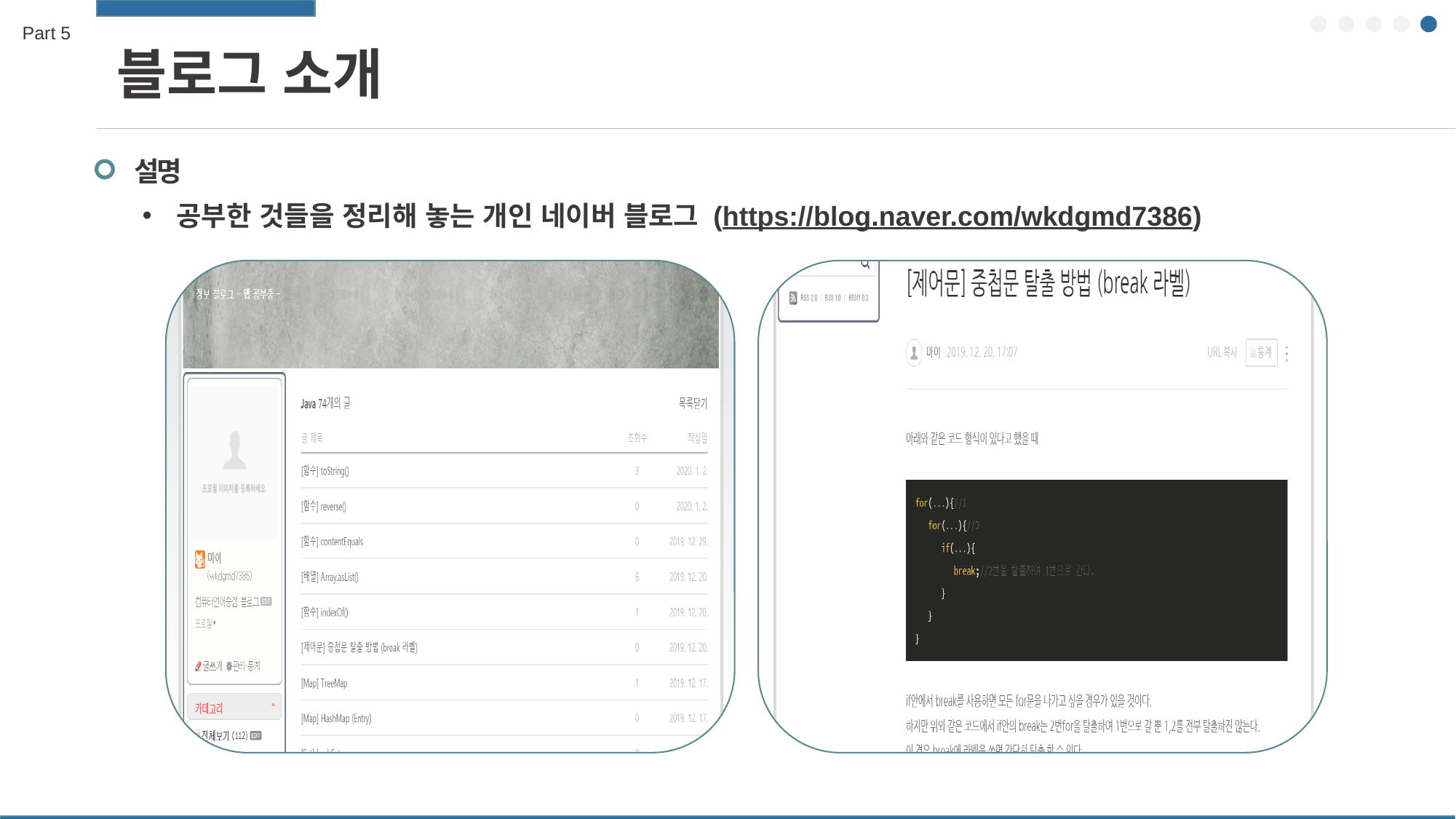

Part 5

블로그 소개
설명

공부한 것들을 정리해 놓는 개인 네이버 블로그 (https://blog.naver.com/wkdgmd7386)